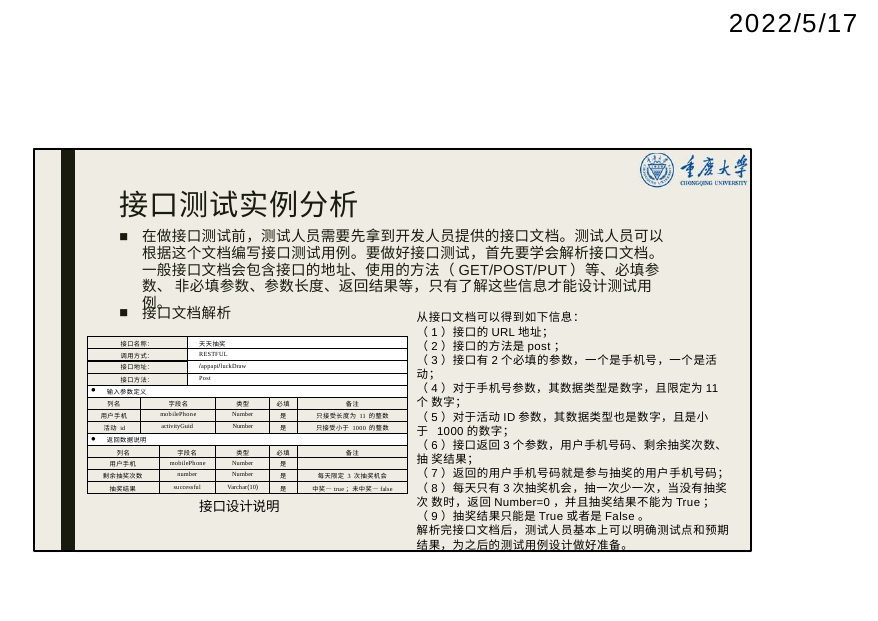

# 2022/5/17

接口测试实例分析
在做接口测试前，测试人员需要先拿到开发人员提供的接口文档。测试人员可以 根据这个文档编写接口测试用例。要做好接口测试，首先要学会解析接口文档。 一般接口文档会包含接口的地址、使用的方法（GET/POST/PUT）等、必填参数、 非必填参数、参数长度、返回结果等，只有了解这些信息才能设计测试用例。
接口文档解析
从接口文档可以得到如下信息：
（1）接口的URL地址；
（2）接口的方法是post；
（3）接口有2个必填的参数，一个是手机号，一个是活动；
（4）对于手机号参数，其数据类型是数字，且限定为11个 数字；
（5）对于活动ID参数，其数据类型也是数字，且是小于  1000的数字；
（6）接口返回3个参数，用户手机号码、剩余抽奖次数、抽 奖结果；
（7）返回的用户手机号码就是参与抽奖的用户手机号码；
（8）每天只有3次抽奖机会，抽一次少一次，当没有抽奖次 数时，返回Number=0，并且抽奖结果不能为True；
（9）抽奖结果只能是True或者是False。
解析完接口文档后，测试人员基本上可以明确测试点和预期 结果，为之后的测试用例设计做好准备。
| 接口名称： |  |  | 天天抽奖 |  |  |  |
| --- | --- | --- | --- | --- | --- | --- |
| 调用方式： |  |  | RESTFUL |  |  |  |
| 接口地址： |  |  | /appapi/luckDraw |  |  |  |
| 接口方法： |  |  | Post |  |  |  |
| 输入参数定义 |  |  |  |  |  |  |
| 列名 | 字段名 |  |  | 类型 | 必填 | 备注 |
| 用户手机 | mobilePhone |  |  | Number | 是 | 只接受长度为 11 的整数 |
| 活动id | activityGuid |  |  | Number | 是 | 只接受小于 1000 的整数 |
| 返回数据说明 |  |  |  |  |  |  |
| 列名 |  | 字段名 |  | 类型 | 必填 | 备注 |
| 用户手机 |  | mobilePhone |  | Number | 是 |  |
| 剩余抽奖次数 |  | number |  | Number | 是 | 每天限定 3 次抽奖机会 |
| 抽奖结果 |  | successful |  | Varchar(10) | 是 | 中奖—true；未中奖—false |

接口设计说明